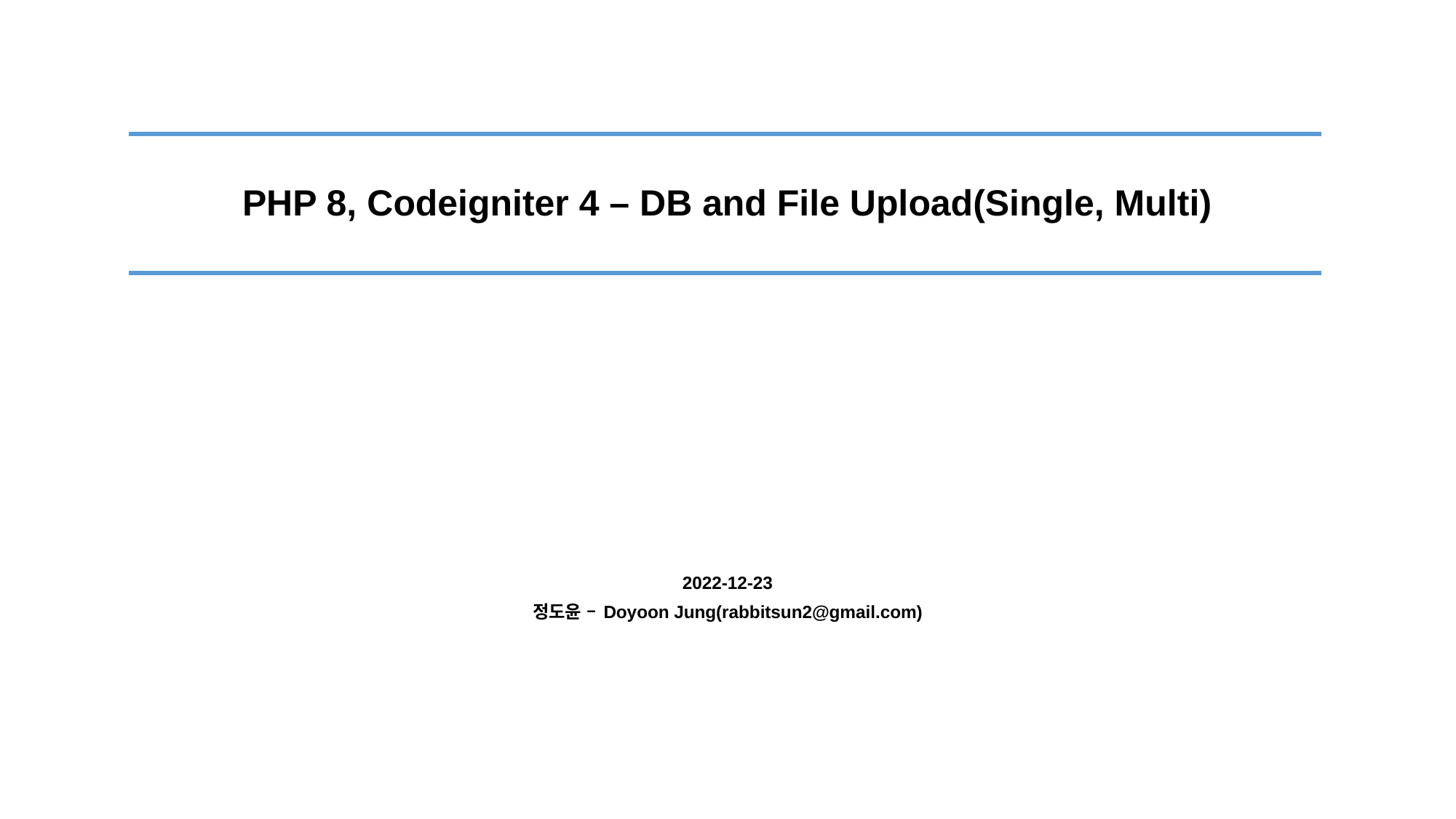

# PHP 8, Codeigniter 4 – DB and File Upload(Single, Multi)
2022-12-23
정도윤 – Doyoon Jung(rabbitsun2@gmail.com)